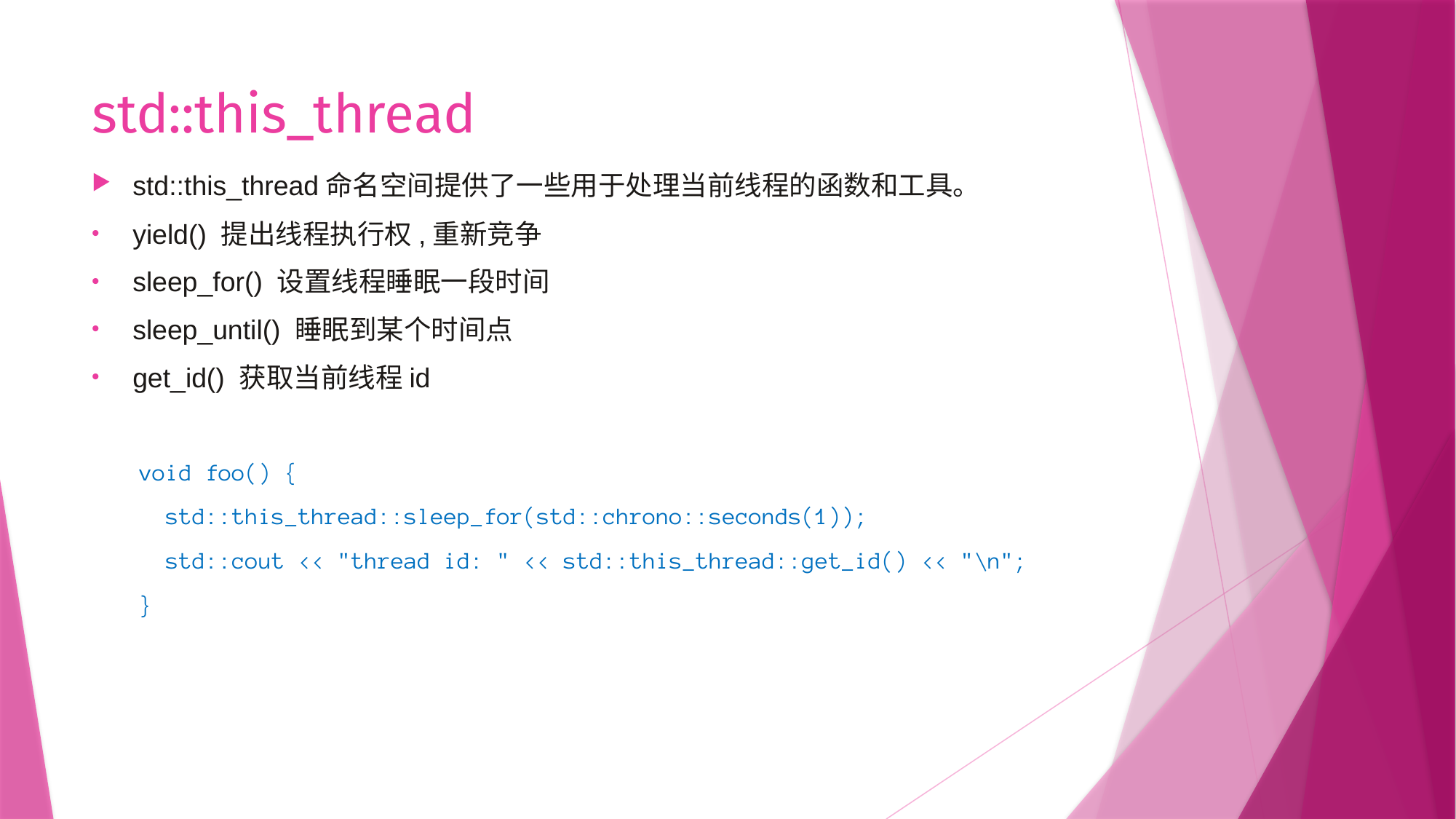

# std::this_thread
std::this_thread命名空间提供了一些用于处理当前线程的函数和工具。
yield() 提出线程执行权,重新竞争
sleep_for() 设置线程睡眠一段时间
sleep_until() 睡眠到某个时间点
get_id() 获取当前线程id

void foo() {
  std::this_thread::sleep_for(std::chrono::seconds(1));
  std::cout << "thread id: " << std::this_thread::get_id() << "\n";
}